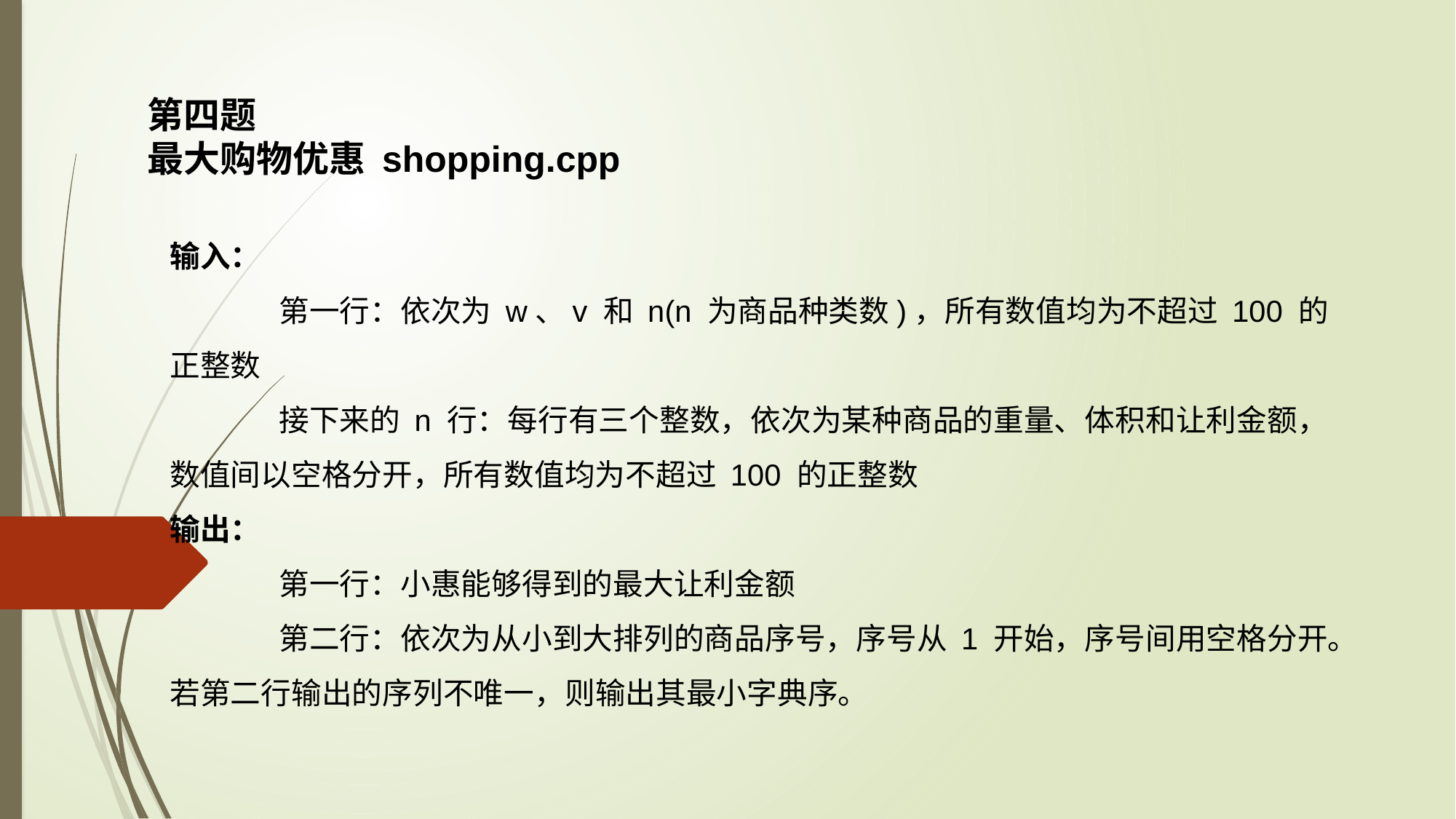

第四题
最大购物优惠 shopping.cpp
输入：
	第一行：依次为 w、v 和 n(n 为商品种类数)，所有数值均为不超过 100 的正整数
	接下来的 n 行：每行有三个整数，依次为某种商品的重量、体积和让利金额，数值间以空格分开，所有数值均为不超过 100 的正整数
输出：
	第一行：小惠能够得到的最大让利金额
	第二行：依次为从小到大排列的商品序号，序号从 1 开始，序号间用空格分开。若第二行输出的序列不唯一，则输出其最小字典序。